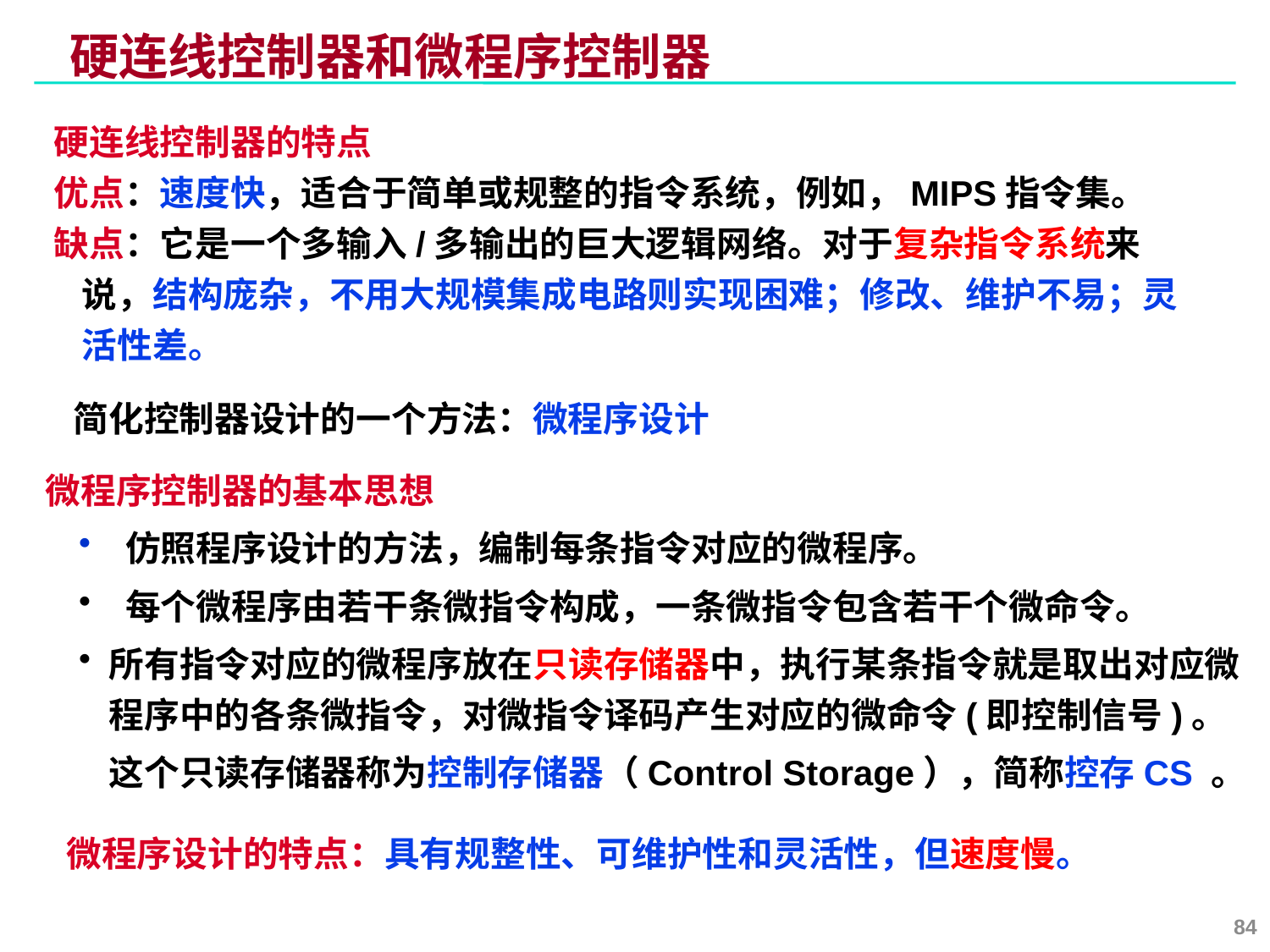

# 硬连线控制器和微程序控制器
硬连线控制器的特点
优点：速度快，适合于简单或规整的指令系统，例如，MIPS指令集。
缺点：它是一个多输入/多输出的巨大逻辑网络。对于复杂指令系统来说，结构庞杂，不用大规模集成电路则实现困难；修改、维护不易；灵活性差。
简化控制器设计的一个方法：微程序设计
微程序控制器的基本思想
 仿照程序设计的方法，编制每条指令对应的微程序。
 每个微程序由若干条微指令构成，一条微指令包含若干个微命令。
所有指令对应的微程序放在只读存储器中，执行某条指令就是取出对应微程序中的各条微指令，对微指令译码产生对应的微命令(即控制信号)。
这个只读存储器称为控制存储器（Control Storage），简称控存CS 。
微程序设计的特点：具有规整性、可维护性和灵活性，但速度慢。
84